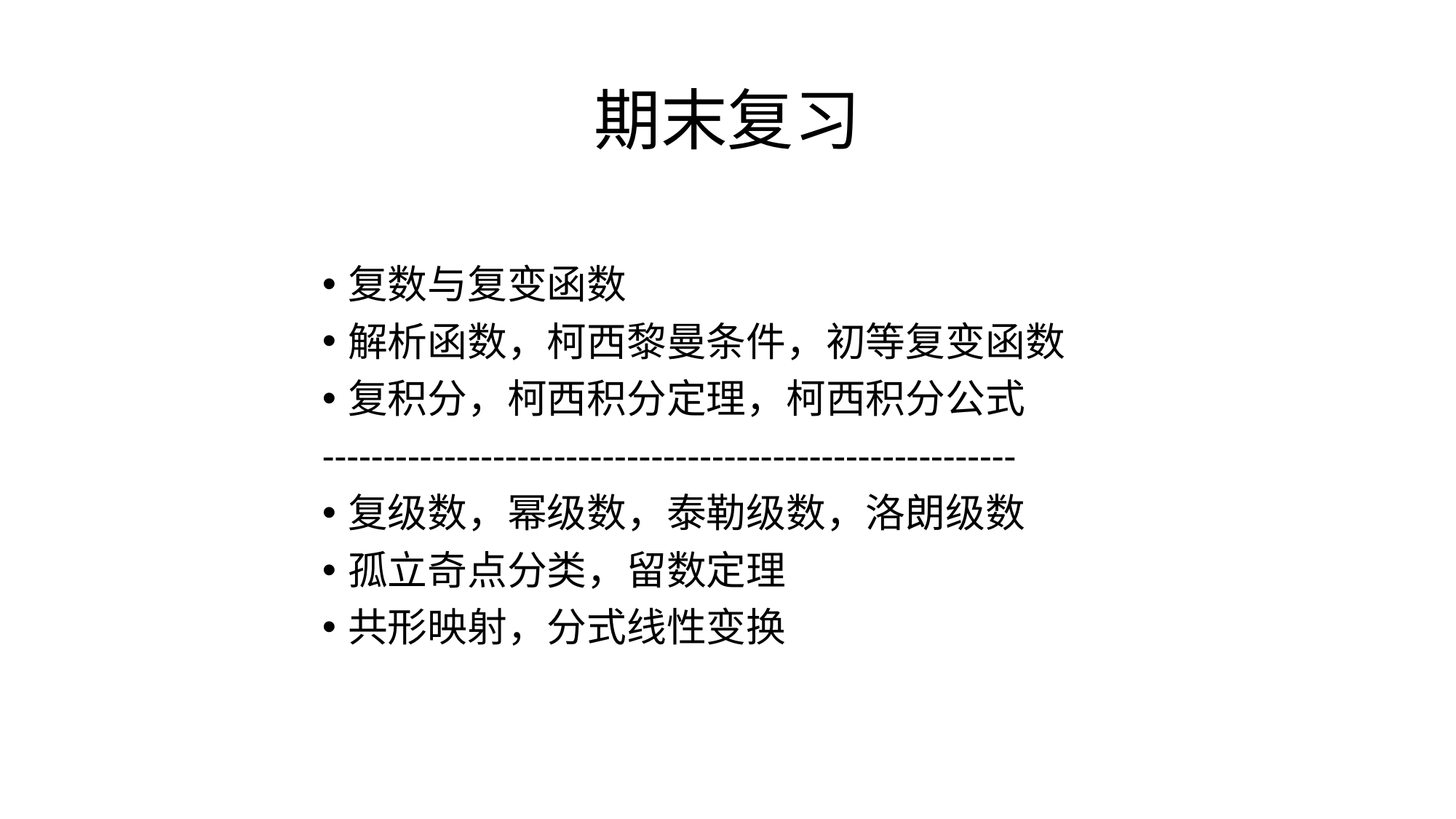

# 期末复习
复数与复变函数
解析函数，柯西黎曼条件，初等复变函数
复积分，柯西积分定理，柯西积分公式
---------------------------------------------------------
复级数，幂级数，泰勒级数，洛朗级数
孤立奇点分类，留数定理
共形映射，分式线性变换